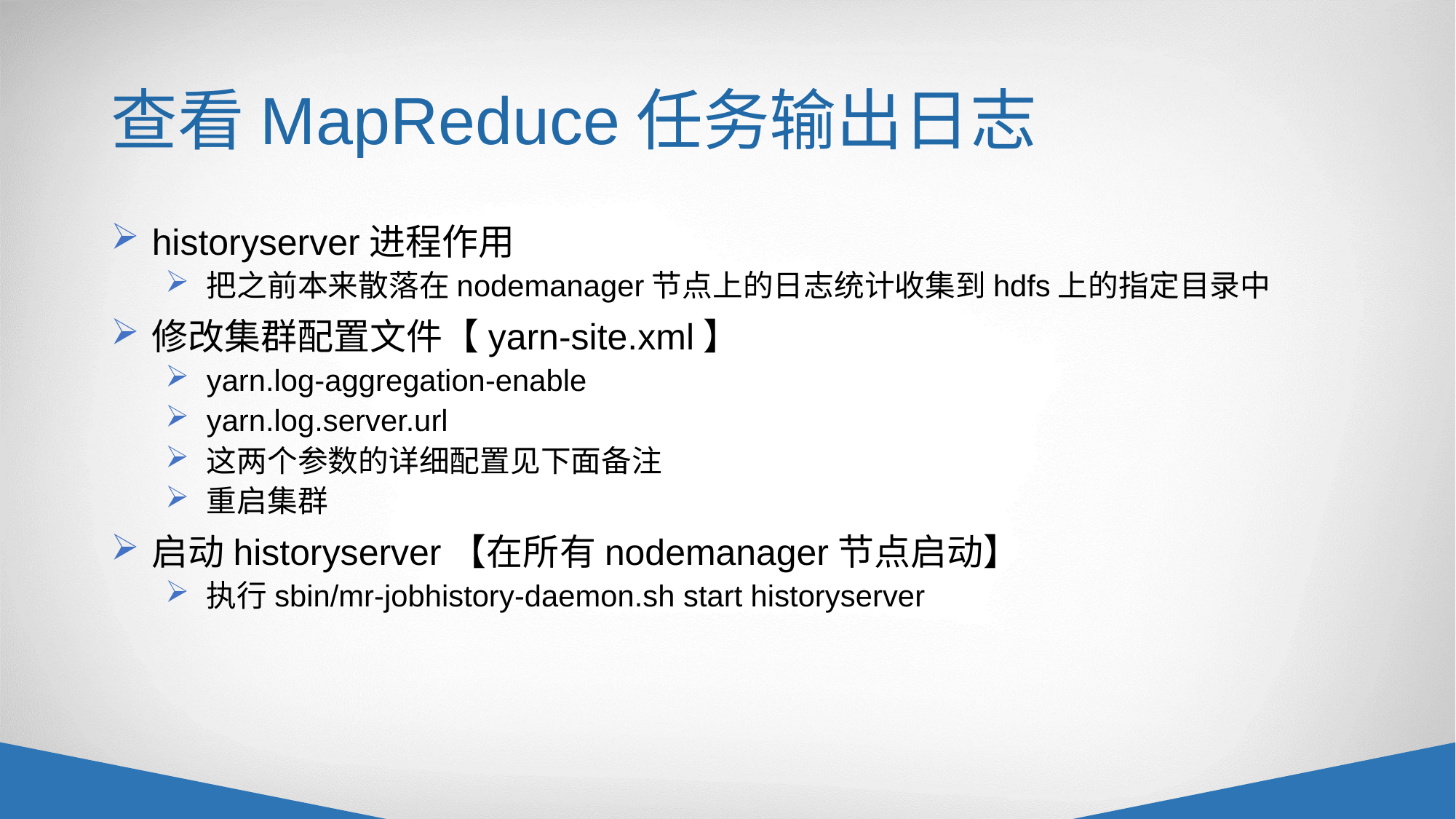

# 查看MapReduce任务输出日志
historyserver进程作用
把之前本来散落在nodemanager节点上的日志统计收集到hdfs上的指定目录中
修改集群配置文件【yarn-site.xml】
yarn.log-aggregation-enable
yarn.log.server.url
这两个参数的详细配置见下面备注
重启集群
启动historyserver【在所有nodemanager节点启动】
执行sbin/mr-jobhistory-daemon.sh start historyserver